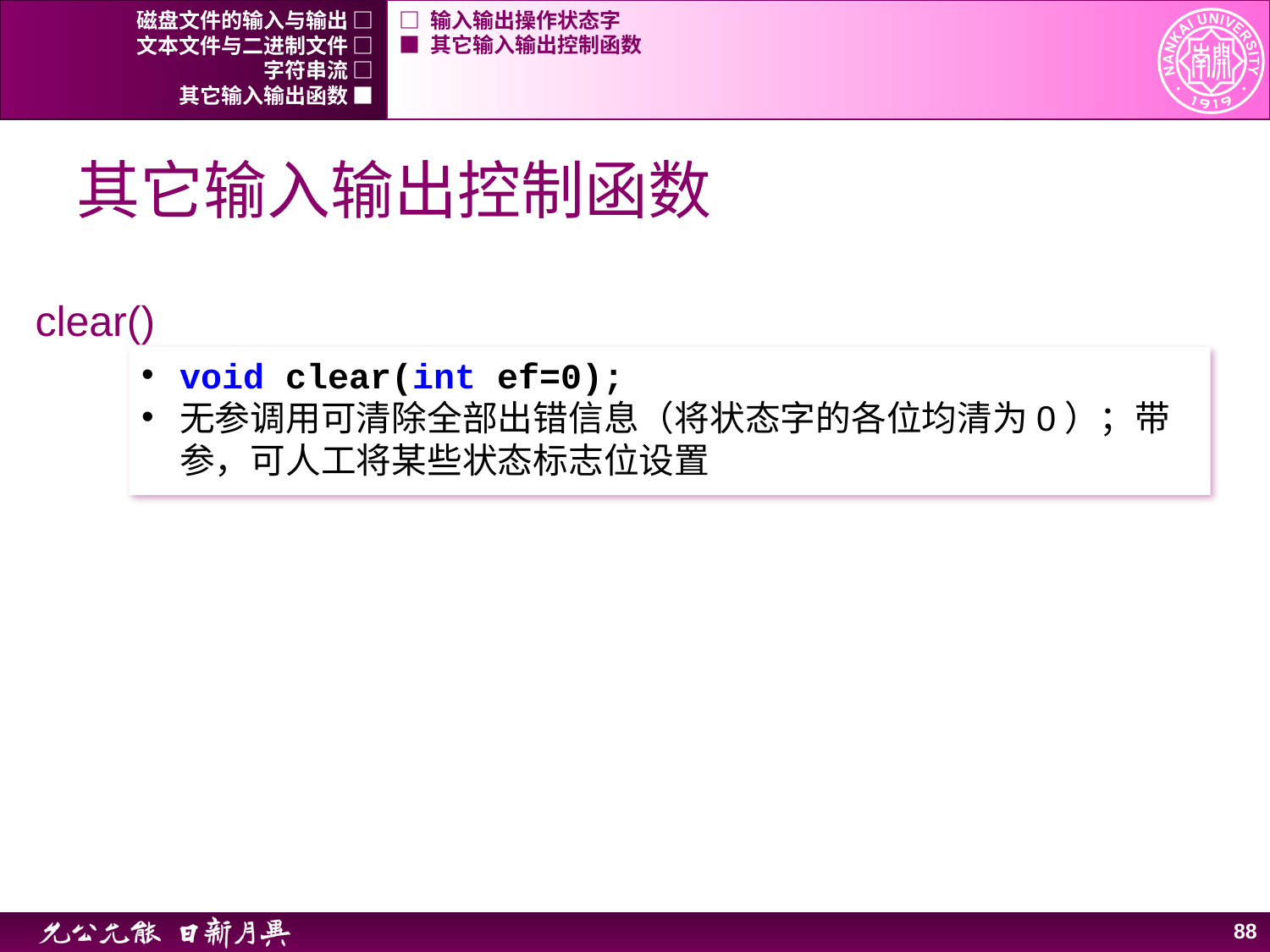

磁盘文件的输入与输出 □
□ 输入输出操作状态字
文本文件与二进制文件 □
■ 其它输入输出控制函数
字符串流 □
其它输入输出函数 ■
# 其它输入输出控制函数
clear()
void clear(int ef=0);
无参调用可清除全部出错信息（将状态字的各位均清为0）；带参，可人工将某些状态标志位设置
88